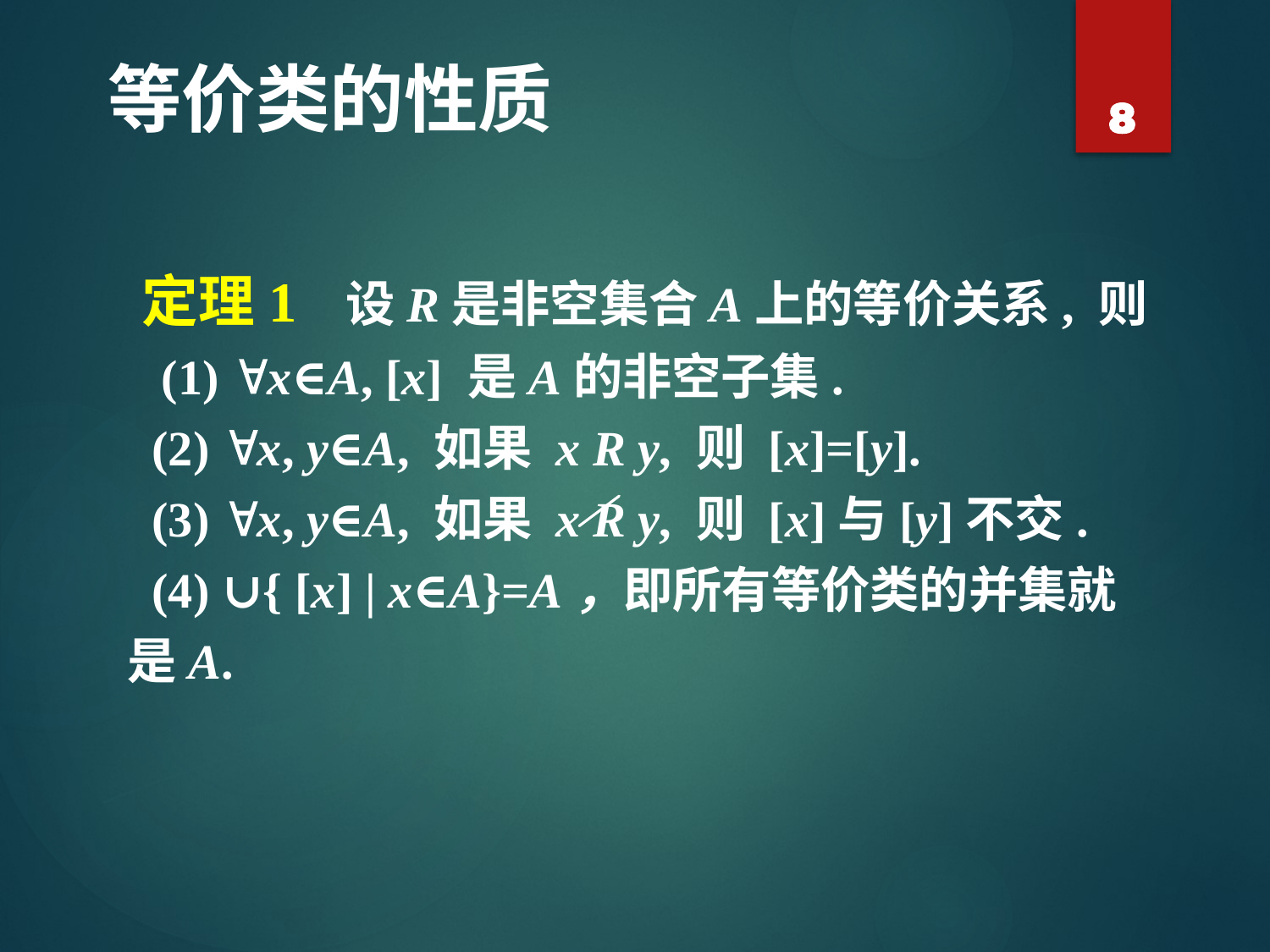

8
# 等价类的性质
 定理1   设R是非空集合A上的等价关系, 则
  (1) ∀x∈A, [x] 是A的非空子集.
  (2) ∀x, y∈A, 如果 x R y, 则 [x]=[y].
  (3) ∀x, y∈A, 如果 x R y, 则 [x]与[y]不交.
  (4) ∪{ [x] | x∈A}=A，即所有等价类的并集就是A.